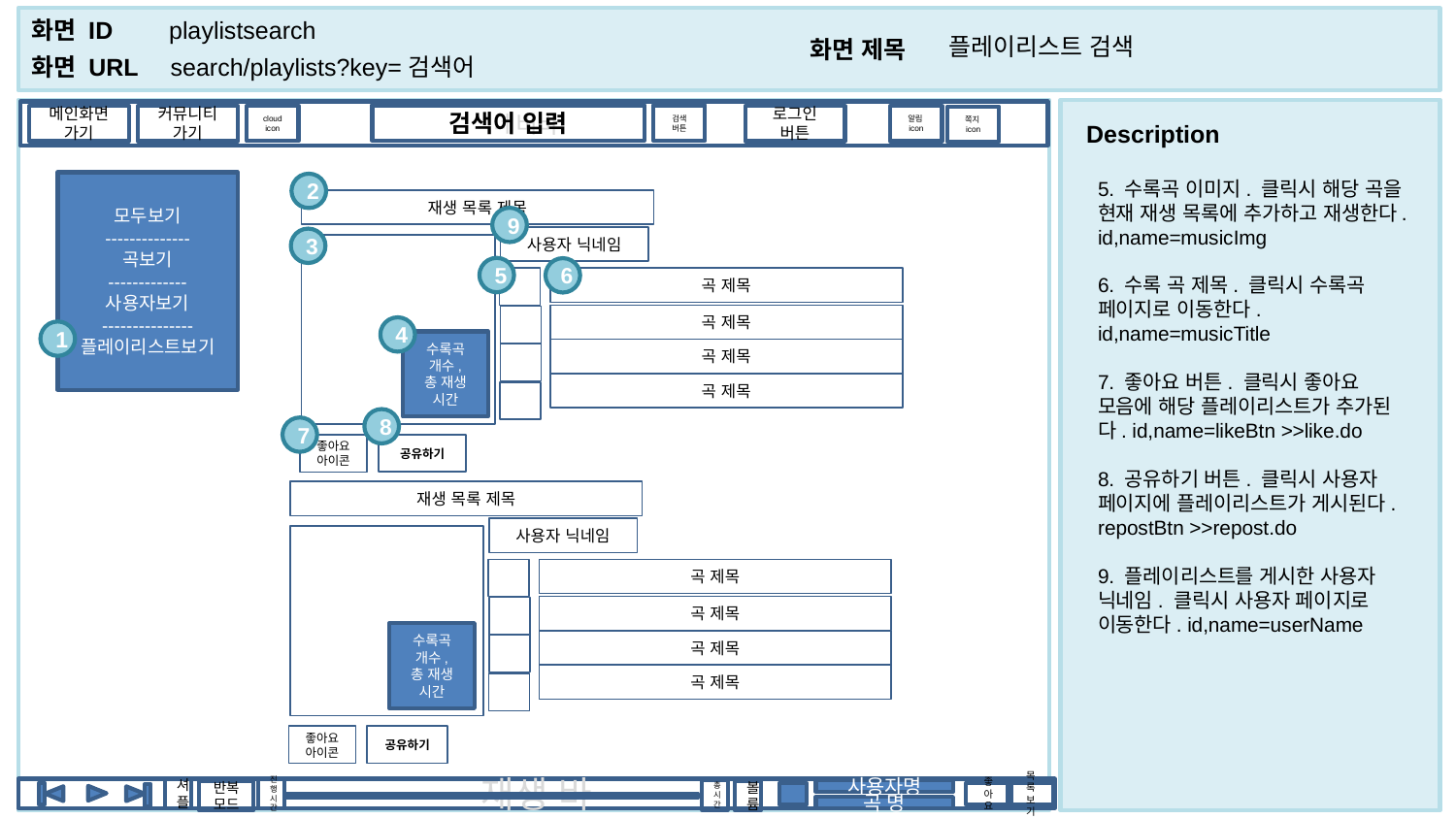

playlistsearch
플레이리스트 검색
search/playlists?key=검색어
      네비바
검색어 입력
검색
버튼
cloud
icon
메인화면
가기
커뮤니티가기
로그인
버튼
알림icon
쪽지icon
5. 수록곡 이미지. 클릭시 해당 곡을 현재 재생 목록에 추가하고 재생한다. id,name=musicImg

6. 수록 곡 제목. 클릭시 수록곡 페이지로 이동한다. id,name=musicTitle

7. 좋아요 버튼. 클릭시 좋아요 모음에 해당 플레이리스트가 추가된다. id,name=likeBtn >>like.do

8. 공유하기 버튼. 클릭시 사용자 페이지에 플레이리스트가 게시된다. repostBtn >>repost.do

9. 플레이리스트를 게시한 사용자 닉네임. 클릭시 사용자 페이지로 이동한다. id,name=userName
모두보기
--------------
곡보기
-------------
사용자보기
---------------
플레이리스트보기
2
재생 목록 제목
사용자 닉네임
3

5
6

곡 제목
곡 제목

4
1
수록곡 개수,
총 재생 시간
곡 제목

곡 제목

7
공유하기
좋아요
아이콘
9
8
재생 목록 제목
사용자 닉네임

곡 제목
곡 제목

곡 제목

곡 제목

공유하기
좋아요
아이콘
수록곡 개수,
총 재생 시간
셔플
진행시간
재생 바
총시간
사용자명
볼륨
반복 모드

좋아요
목록
보기

곡 명